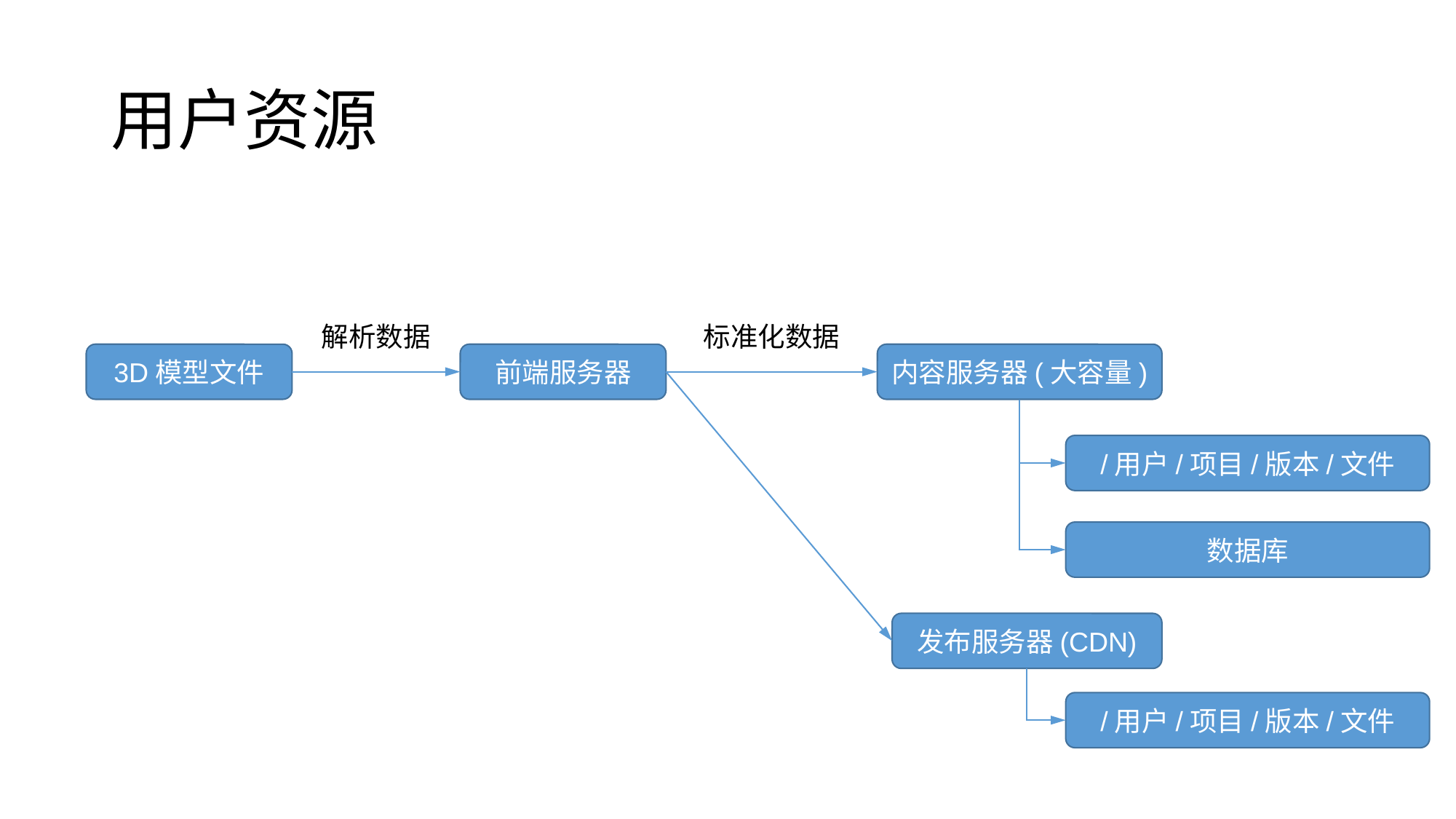

# 用户资源
解析数据
标准化数据
3D模型文件
前端服务器
内容服务器(大容量)
/用户/项目/版本/文件
数据库
发布服务器(CDN)
/用户/项目/版本/文件